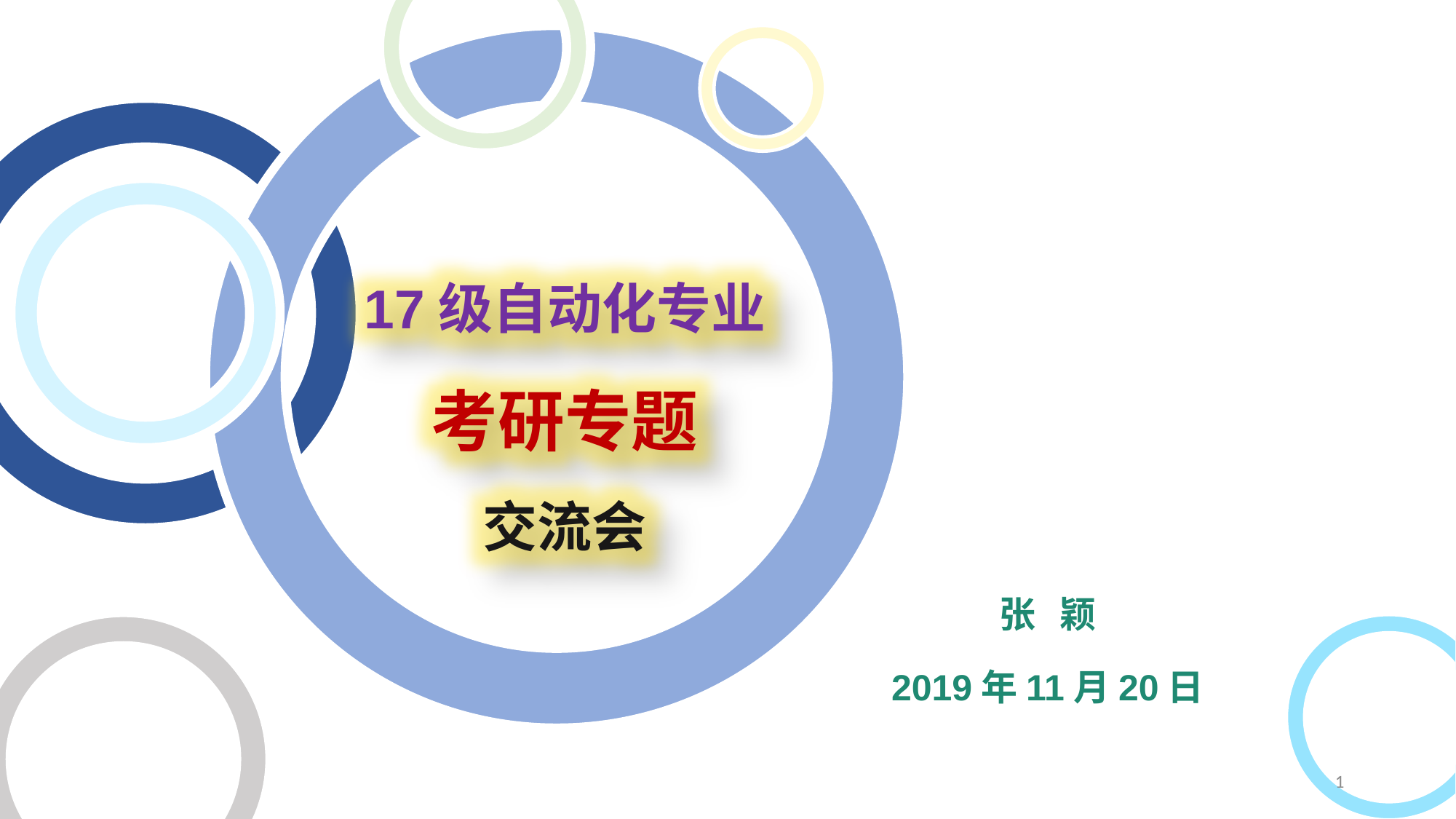

17级自动化专业
考研专题
交流会
张   颖
2019年11月20日
1